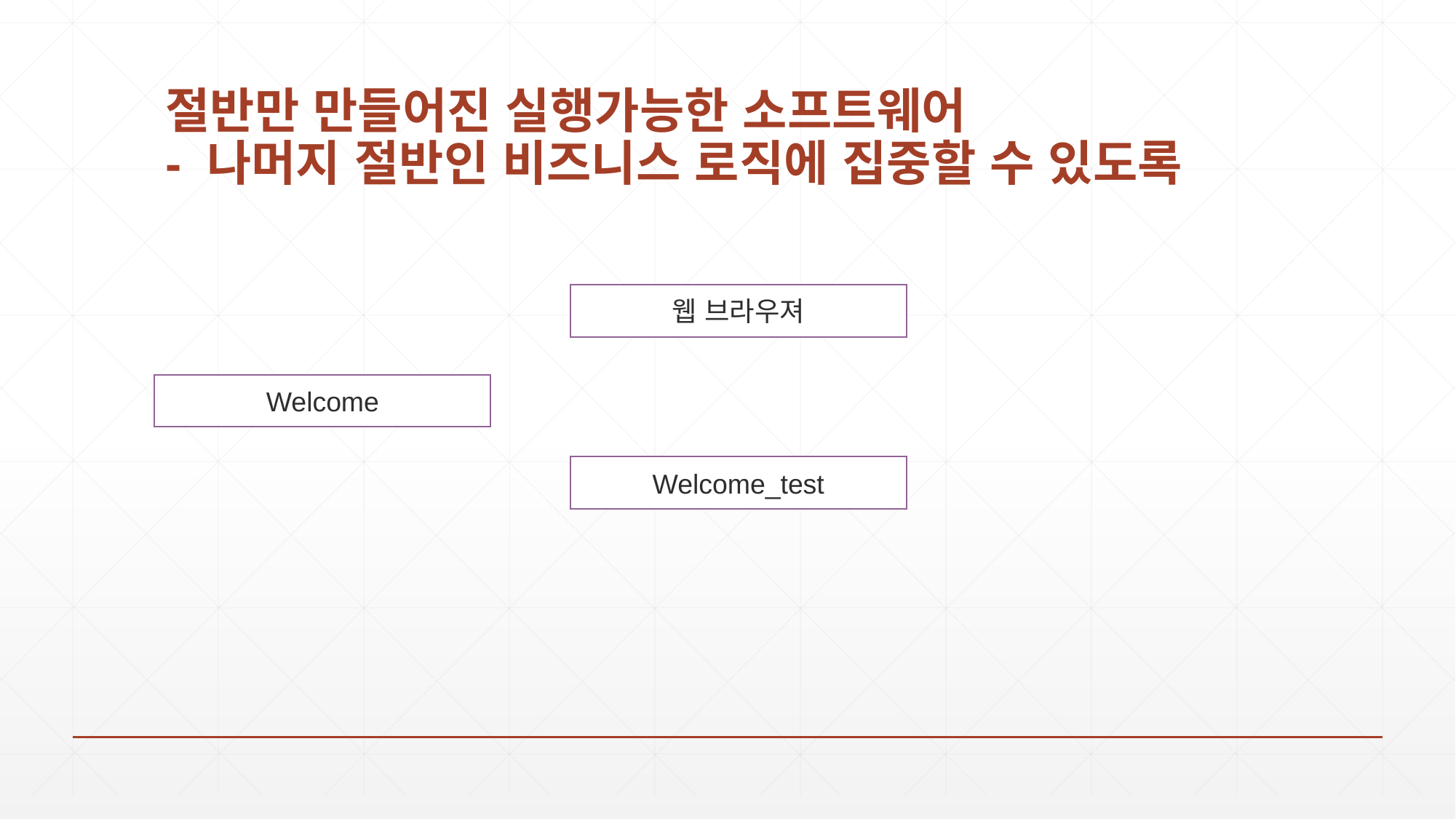

# 절반만 만들어진 실행가능한 소프트웨어 - 나머지 절반인 비즈니스 로직에 집중할 수 있도록
웹 브라우져
Welcome
Welcome_test